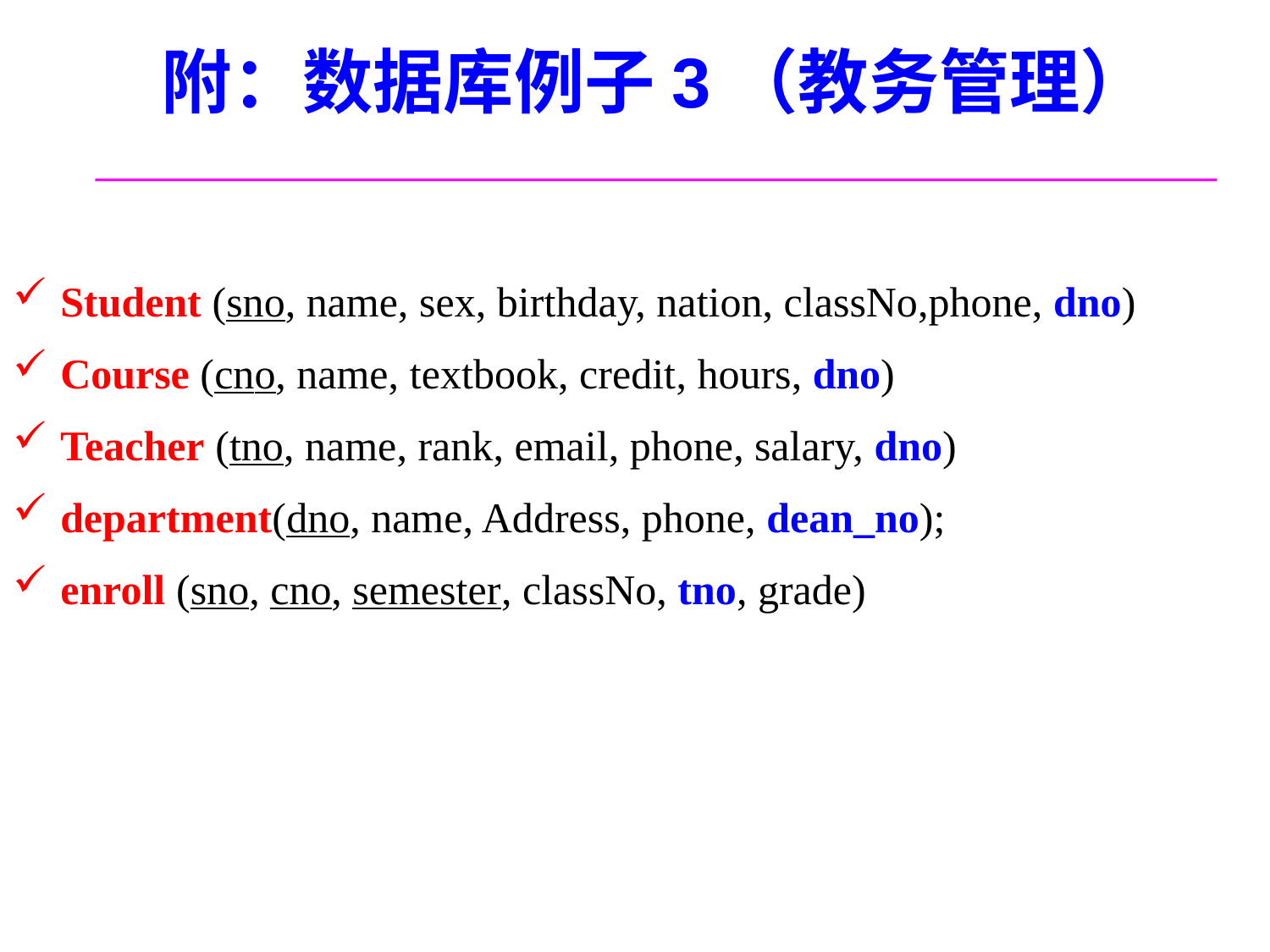

# 附：数据库例子3（教务管理）
Student (sno, name, sex, birthday, nation, classNo,phone, dno)
Course (cno, name, textbook, credit, hours, dno)
Teacher (tno, name, rank, email, phone, salary, dno)
department(dno, name, Address, phone, dean_no);
enroll (sno, cno, semester, classNo, tno, grade)